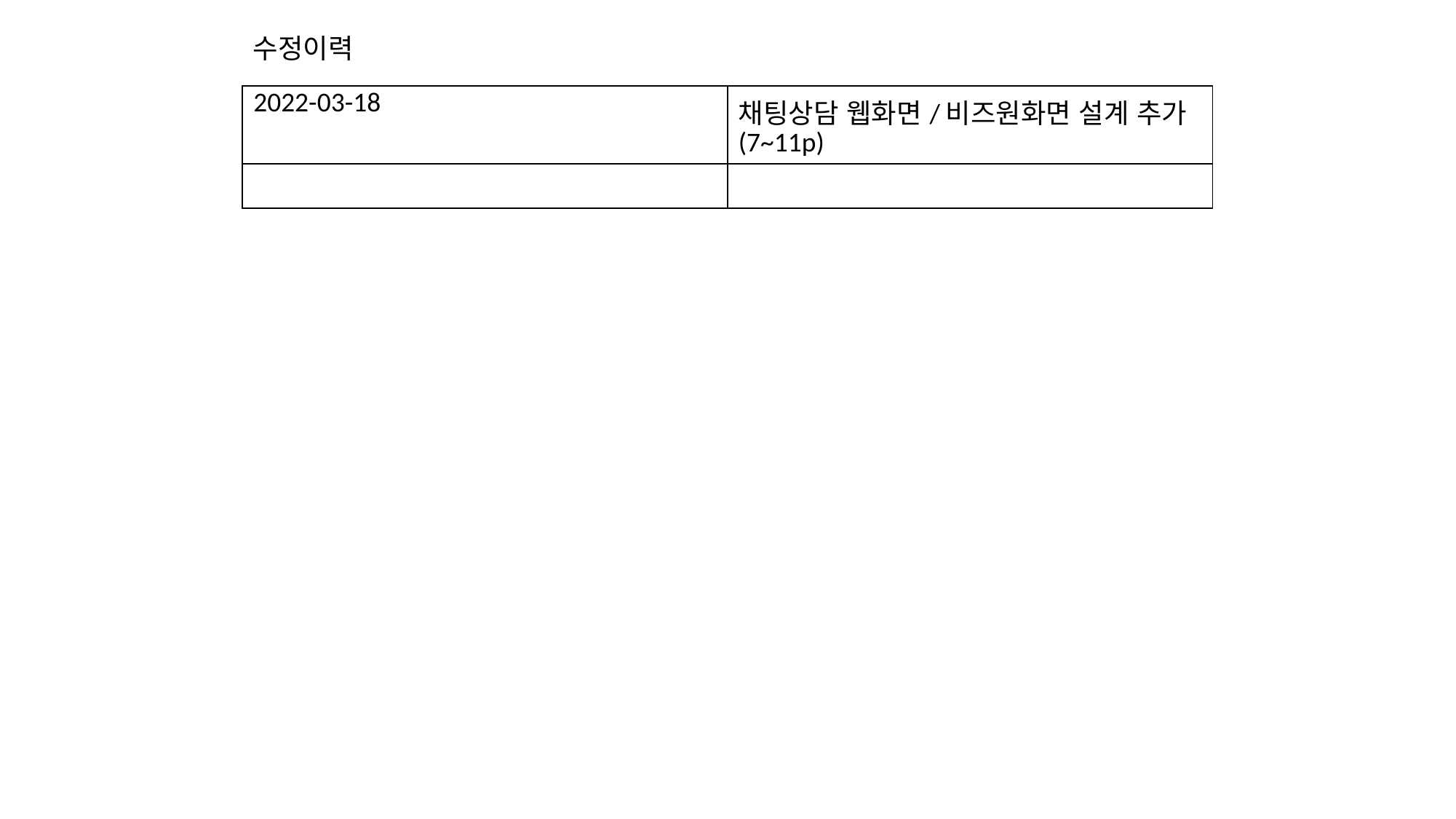

수정이력
| 2022-03-18 | 채팅상담 웹화면/비즈원화면 설계 추가(7~11p) |
| --- | --- |
|  |  |